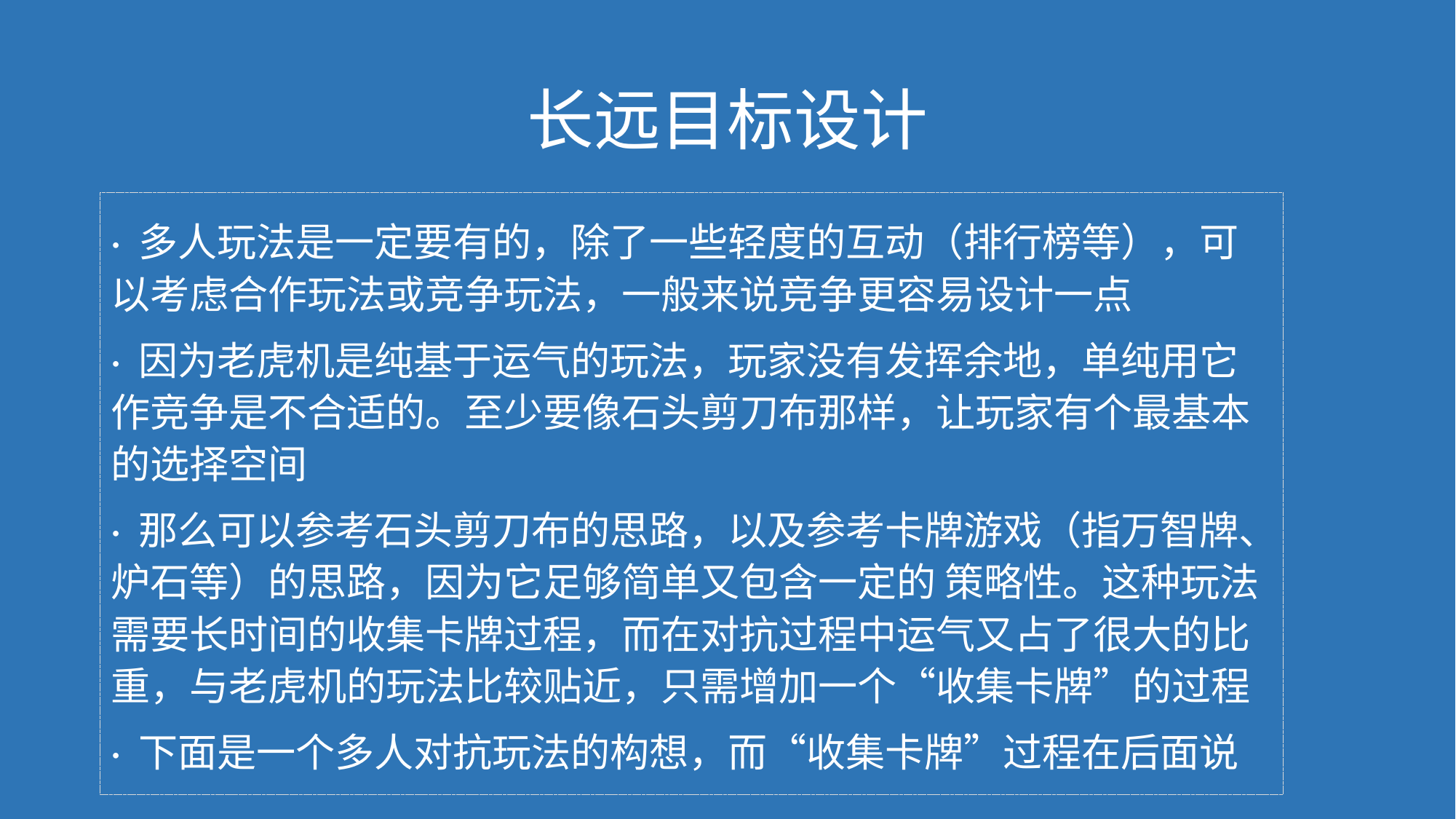

长远目标设计
· 多人玩法是一定要有的，除了一些轻度的互动（排行榜等），可以考虑合作玩法或竞争玩法，一般来说竞争更容易设计一点
· 因为老虎机是纯基于运气的玩法，玩家没有发挥余地，单纯用它作竞争是不合适的。至少要像石头剪刀布那样，让玩家有个最基本的选择空间
· 那么可以参考石头剪刀布的思路，以及参考卡牌游戏（指万智牌、炉石等）的思路，因为它足够简单又包含一定的 策略性。这种玩法需要长时间的收集卡牌过程，而在对抗过程中运气又占了很大的比重，与老虎机的玩法比较贴近，只需增加一个“收集卡牌”的过程
· 下面是一个多人对抗玩法的构想，而“收集卡牌”过程在后面说